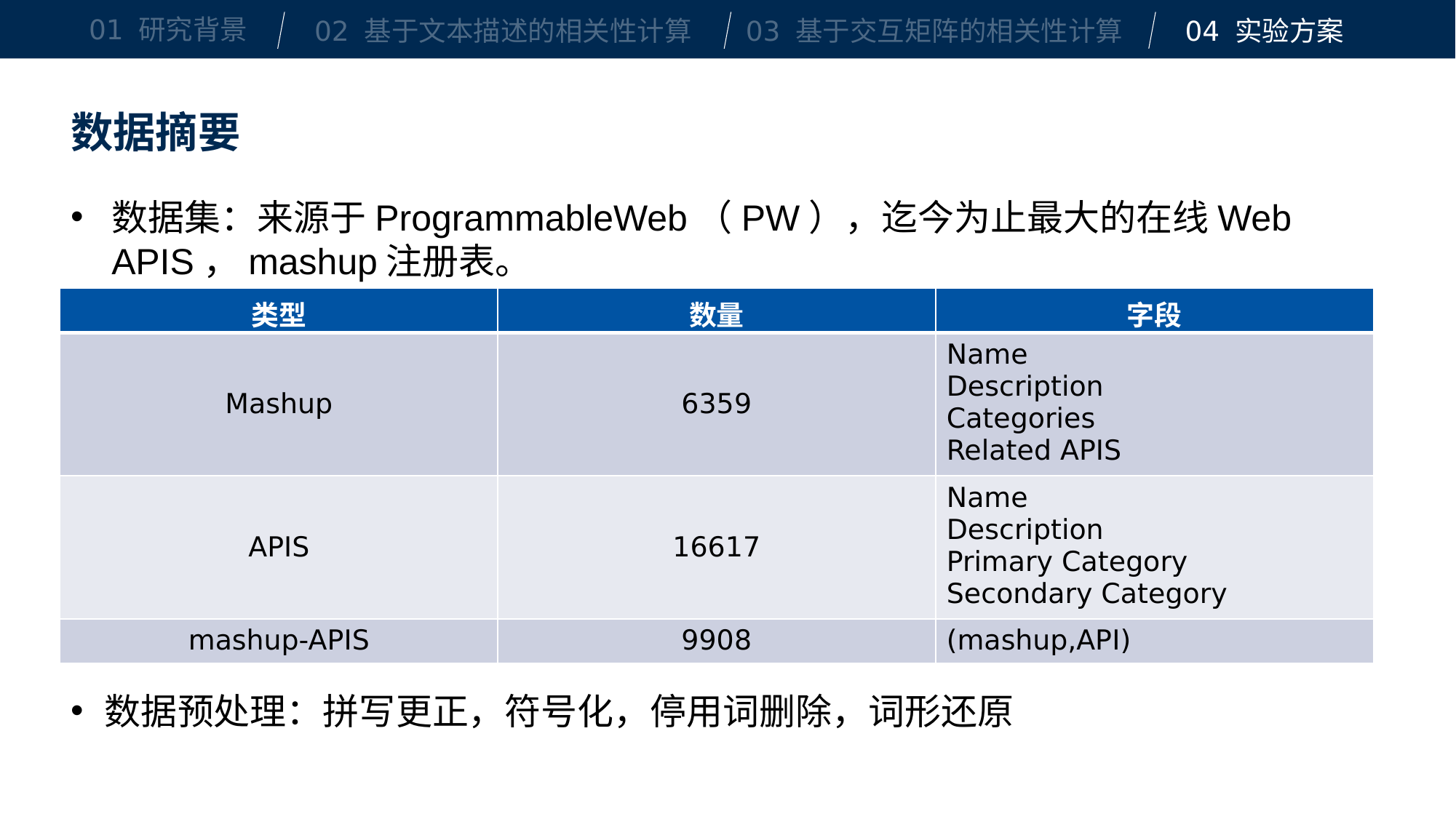

01 研究背景
02 基于文本描述的相关性计算
03 基于交互矩阵的相关性计算
04 实验方案
数据摘要
数据集：来源于ProgrammableWeb（PW），迄今为止最大的在线Web APIS，mashup注册表。
| 类型 | 数量 | 字段 |
| --- | --- | --- |
| Mashup | 6359 | Name Description Categories Related APIS |
| APIS | 16617 | Name Description Primary Category Secondary Category |
| mashup-APIS | 9908 | (mashup,API) |
数据预处理：拼写更正，符号化，停用词删除，词形还原